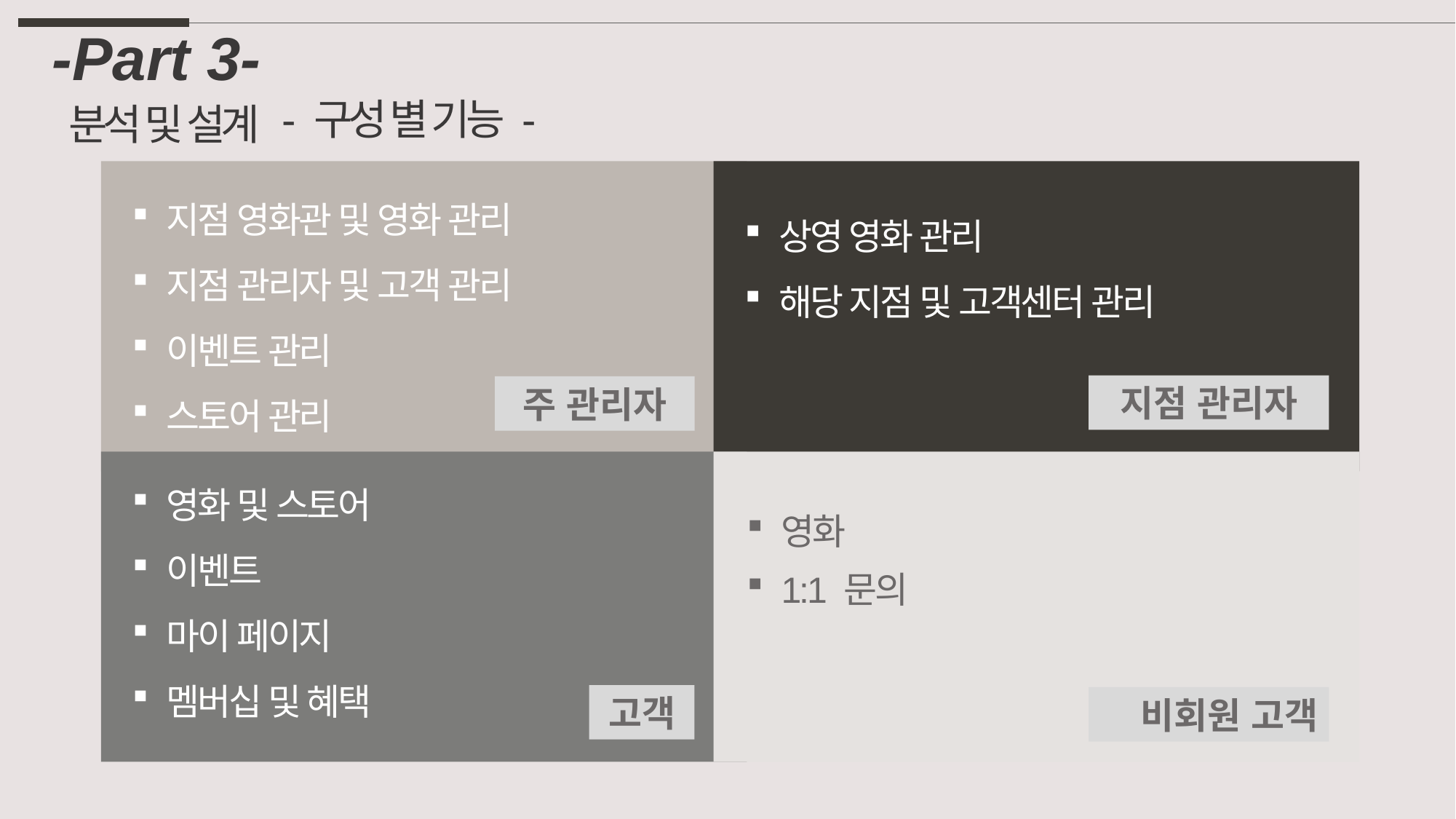

-Part 3-
분석 및 설계
- 구성 별 기능 -

지점 영화관 및 영화 관리
지점 관리자 및 고객 관리
이벤트 관리
스토어 관리
상영 영화 관리
해당 지점 및 고객센터 관리
지점 관리자
주 관리자

영화 및 스토어
이벤트
마이 페이지
멤버십 및 혜택
영화
1:1 문의
고객
비회원 고객